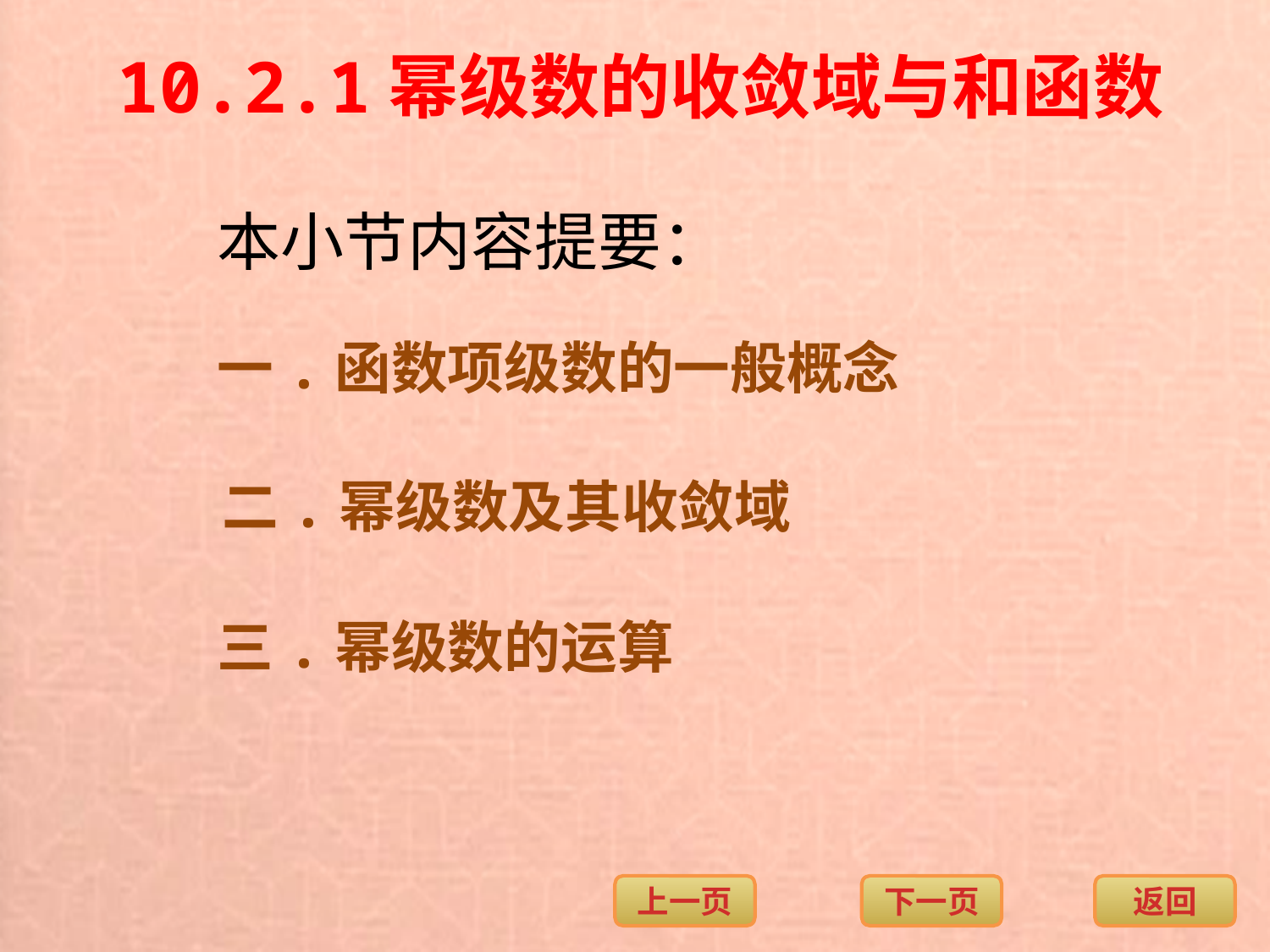

10.2.1幂级数的收敛域与和函数
本小节内容提要：
一.函数项级数的一般概念
二.幂级数及其收敛域
三.幂级数的运算